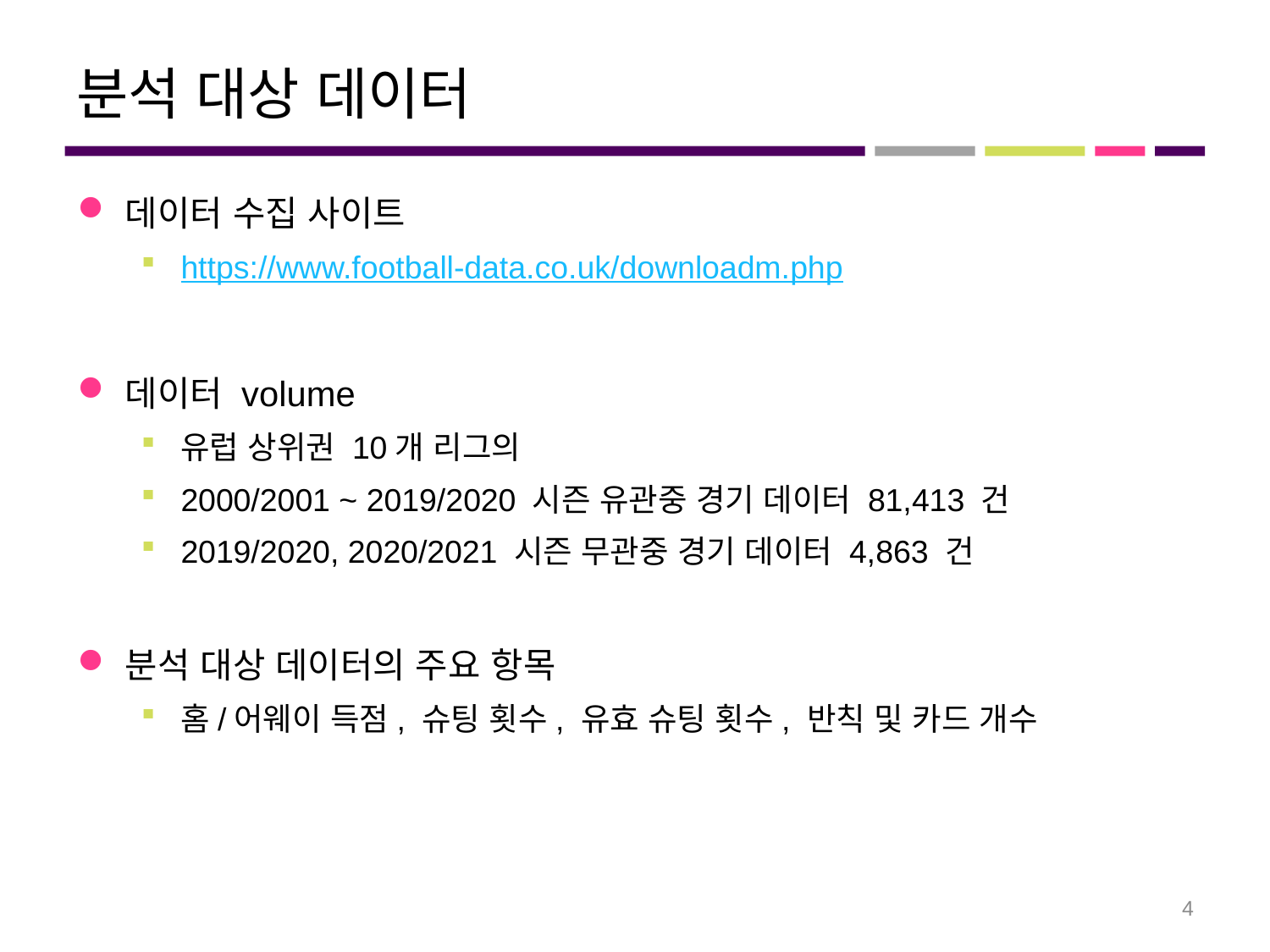

# 분석 대상 데이터
데이터 수집 사이트
https://www.football-data.co.uk/downloadm.php

데이터 volume
유럽 상위권 10개 리그의
2000/2001 ~ 2019/2020 시즌 유관중 경기 데이터 81,413 건
2019/2020, 2020/2021 시즌 무관중 경기 데이터 4,863 건

분석 대상 데이터의 주요 항목
홈/어웨이 득점, 슈팅 횟수, 유효 슈팅 횟수, 반칙 및 카드 개수
4